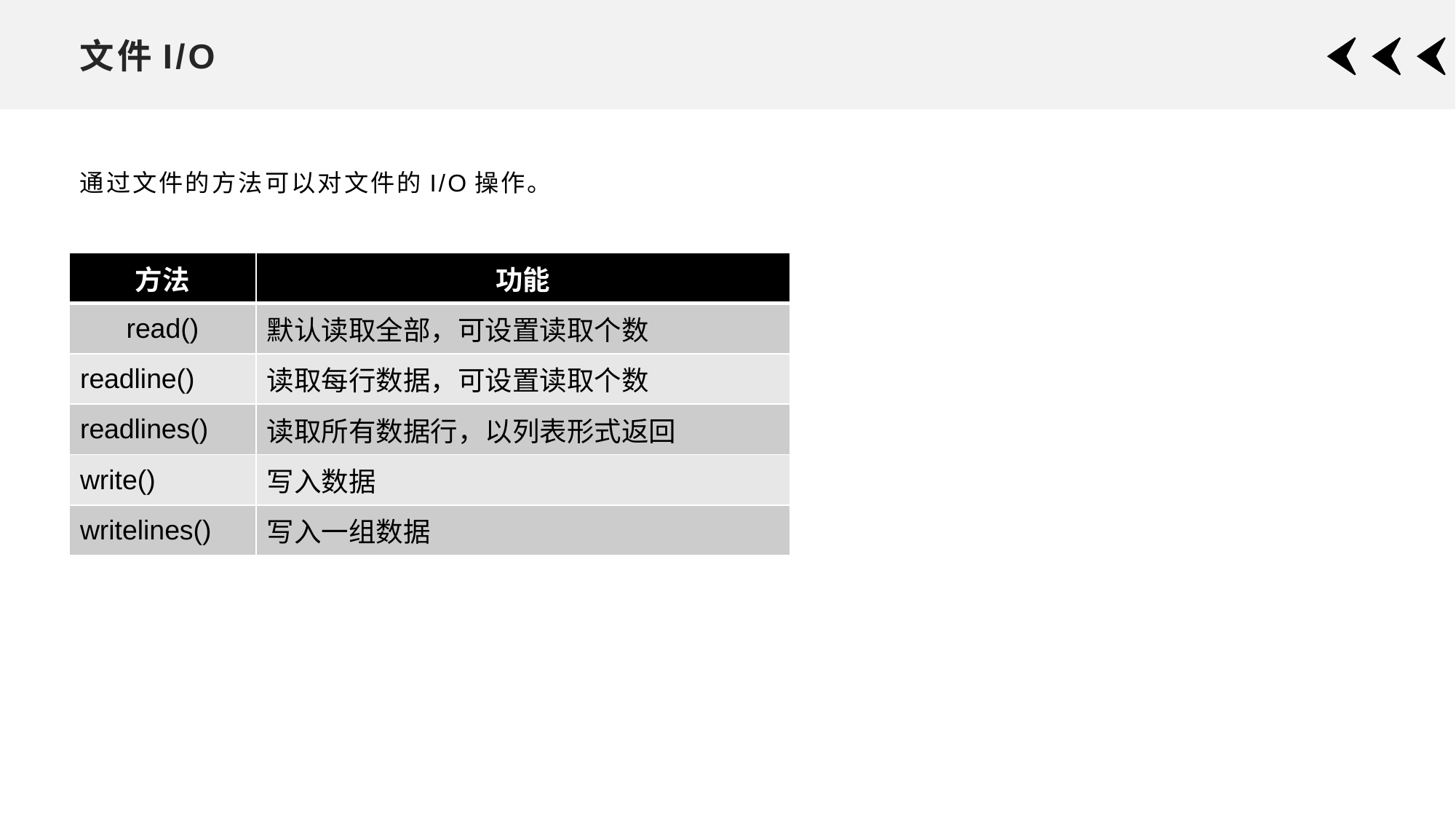

# 文件I/O
通过文件的方法可以对文件的I/O操作。
| 方法 | 功能 |
| --- | --- |
| read() | 默认读取全部，可设置读取个数 |
| readline() | 读取每行数据，可设置读取个数 |
| readlines() | 读取所有数据行，以列表形式返回 |
| write() | 写入数据 |
| writelines() | 写入一组数据 |